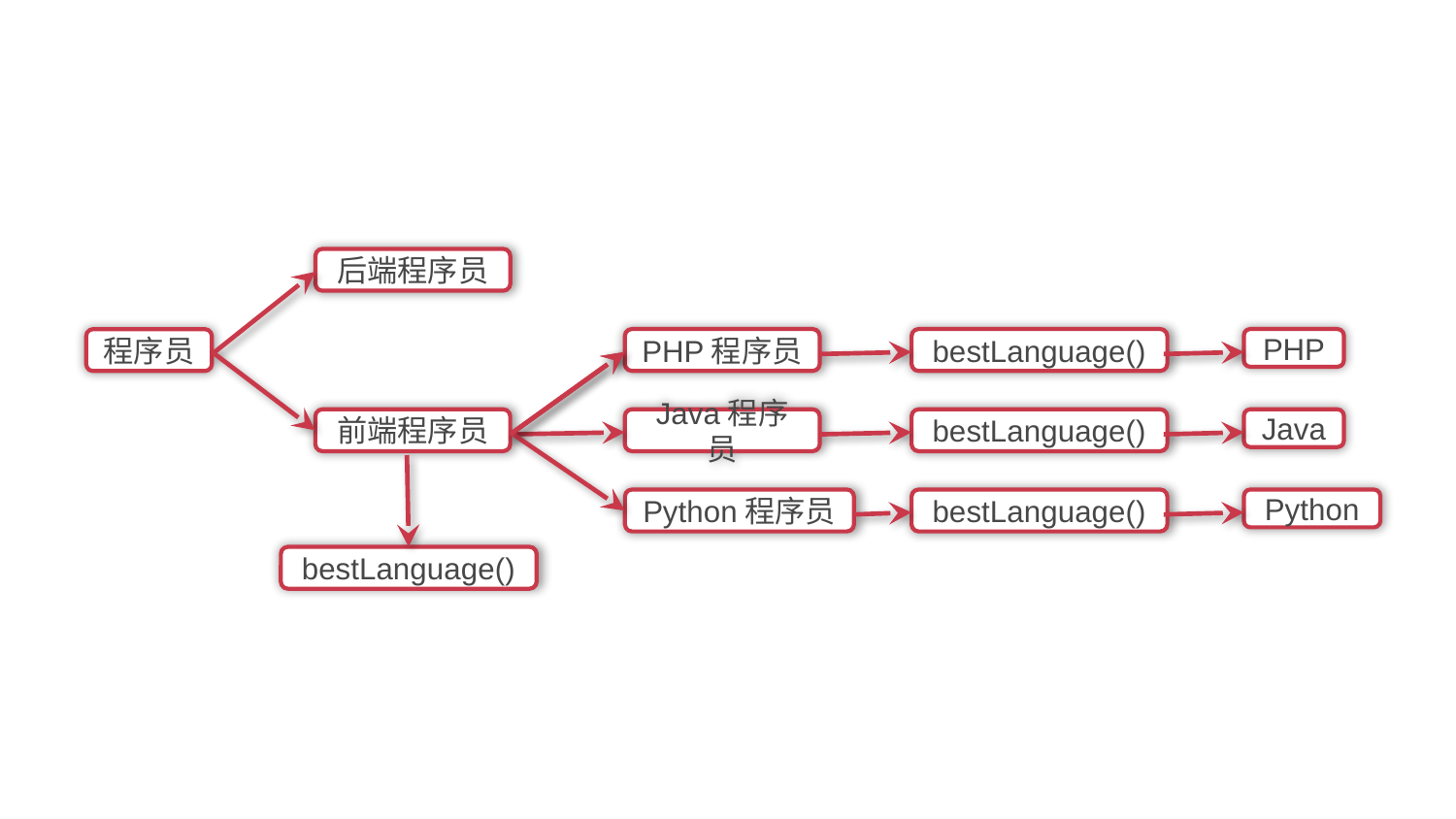

后端程序员
PHP程序员
bestLanguage()
PHP
程序员
前端程序员
Java程序员
bestLanguage()
Java
Python程序员
bestLanguage()
Python
bestLanguage()